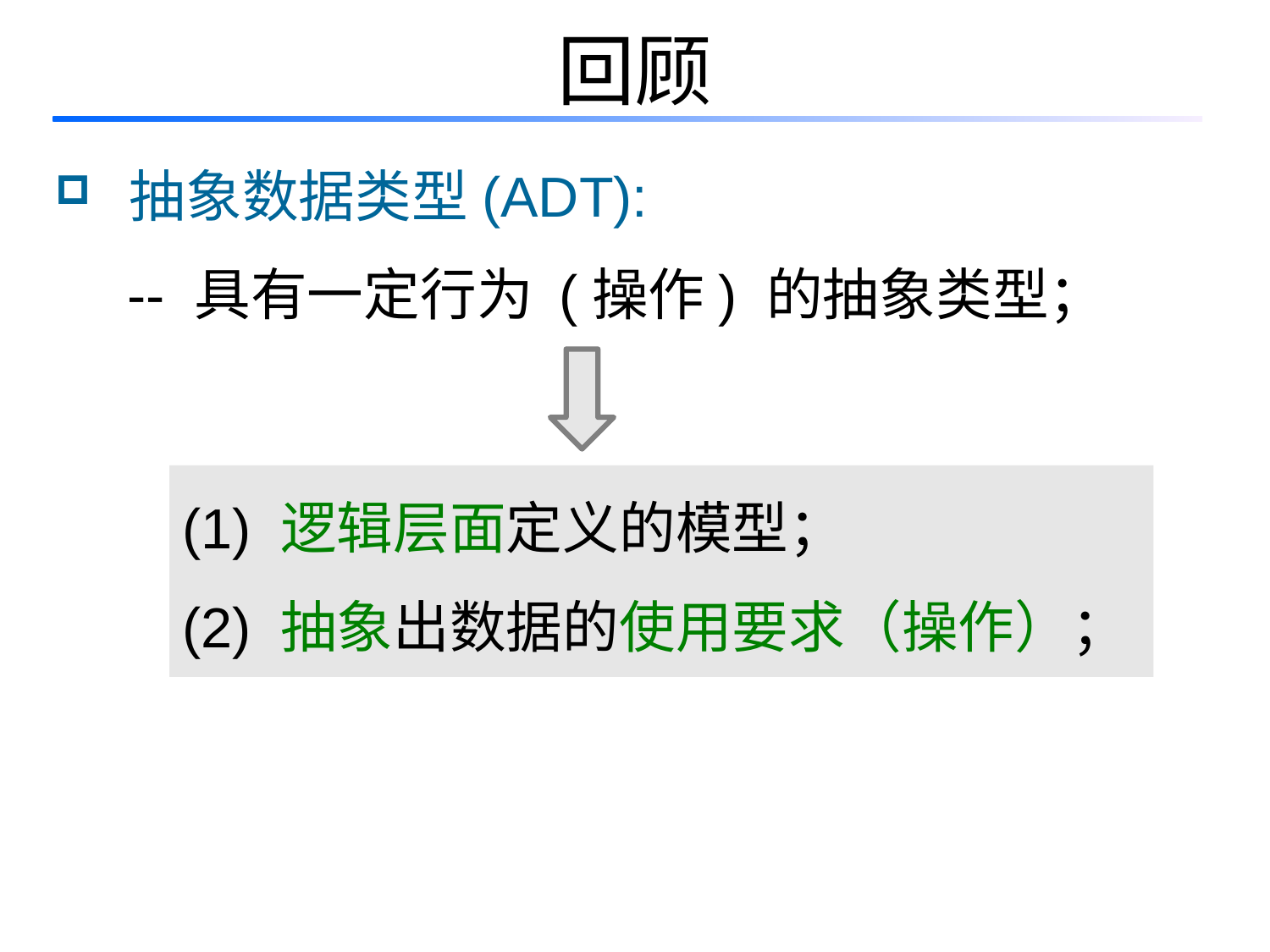

# 回顾

 抽象数据类型(ADT):
   -- 具有一定行为 (操作) 的抽象类型；

(1) 逻辑层面定义的模型；
(2) 抽象出数据的使用要求（操作）；